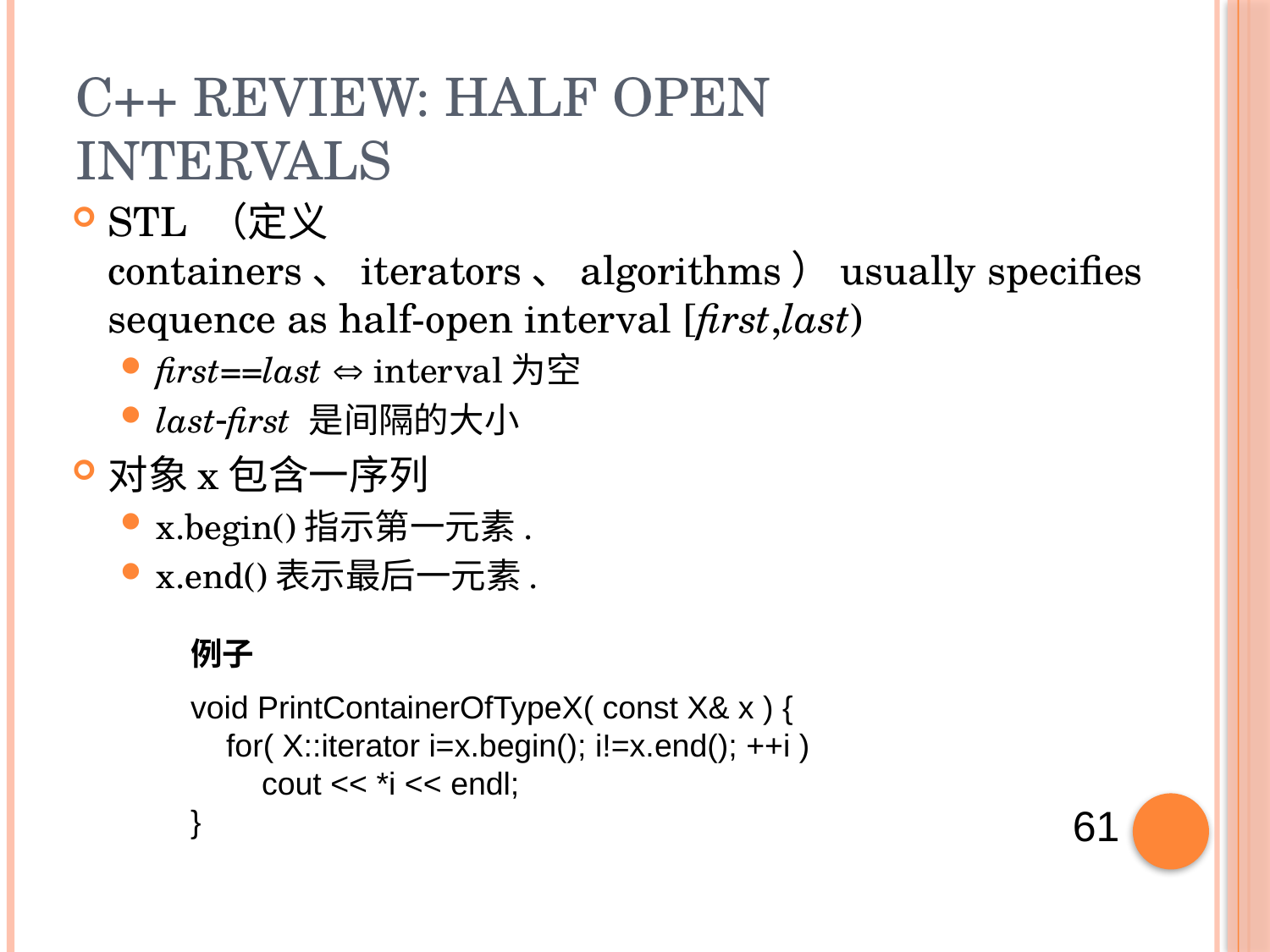

# C++ Review: Half Open Intervals
STL （定义containers、iterators、algorithms）usually specifies sequence as half-open interval [first,last)
first==last ⇔ interval为空
last−first 是间隔的大小
对象x包含一序列
x.begin()指示第一元素.
x.end()表示最后一元素.

例子
void PrintContainerOfTypeX( const X& x ) {
    for( X::iterator i=x.begin(); i!=x.end(); ++i )
        cout << *i << endl;
}
61